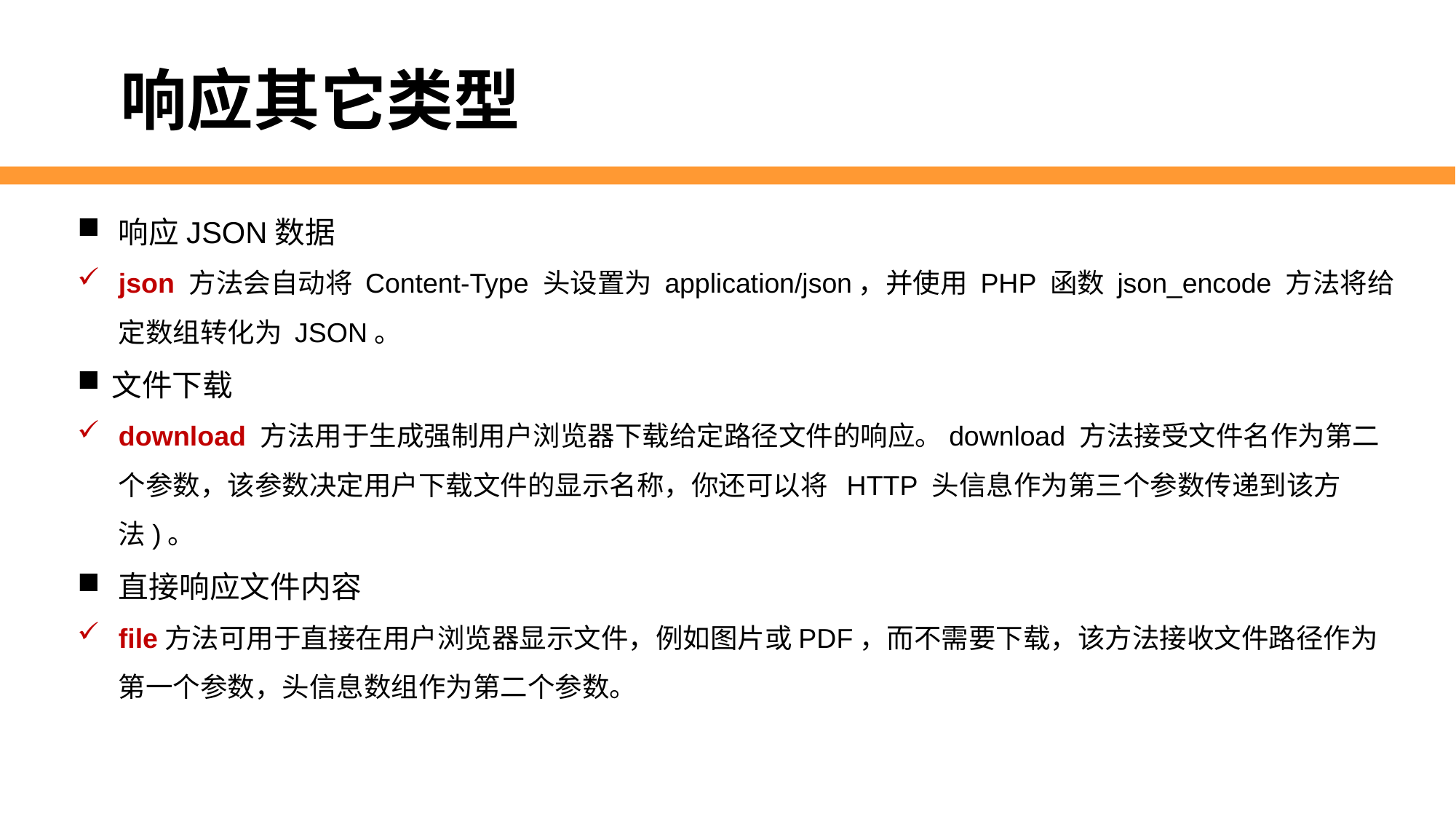

响应其它类型
响应JSON数据
json 方法会自动将 Content-Type 头设置为 application/json，并使用 PHP 函数 json_encode 方法将给定数组转化为 JSON。
文件下载
download 方法用于生成强制用户浏览器下载给定路径文件的响应。download 方法接受文件名作为第二个参数，该参数决定用户下载文件的显示名称，你还可以将  HTTP 头信息作为第三个参数传递到该方法)。
直接响应文件内容
file方法可用于直接在用户浏览器显示文件，例如图片或PDF，而不需要下载，该方法接收文件路径作为第一个参数，头信息数组作为第二个参数。